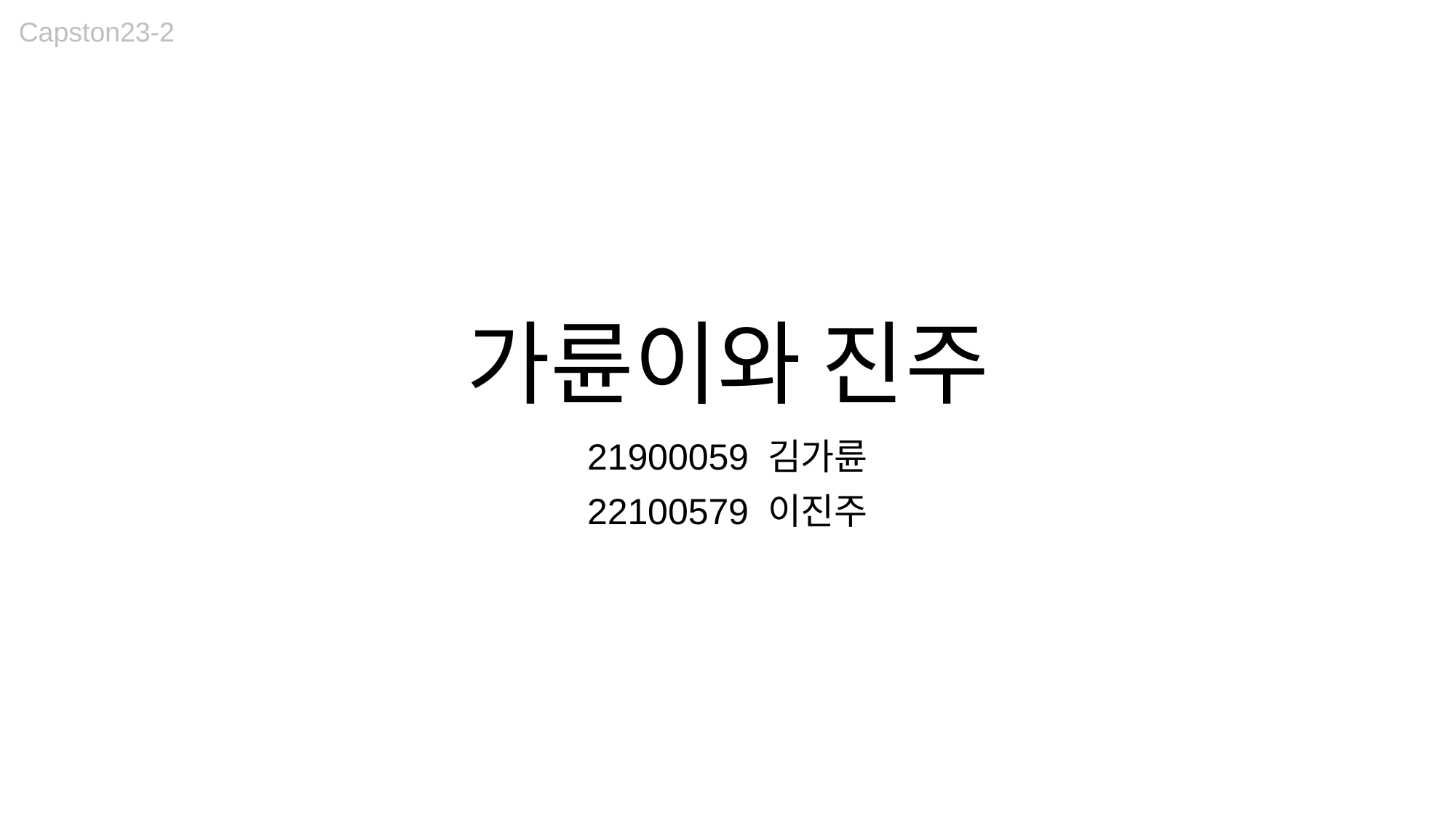

Capston23-2
# 가륜이와 진주
21900059 김가륜
22100579 이진주